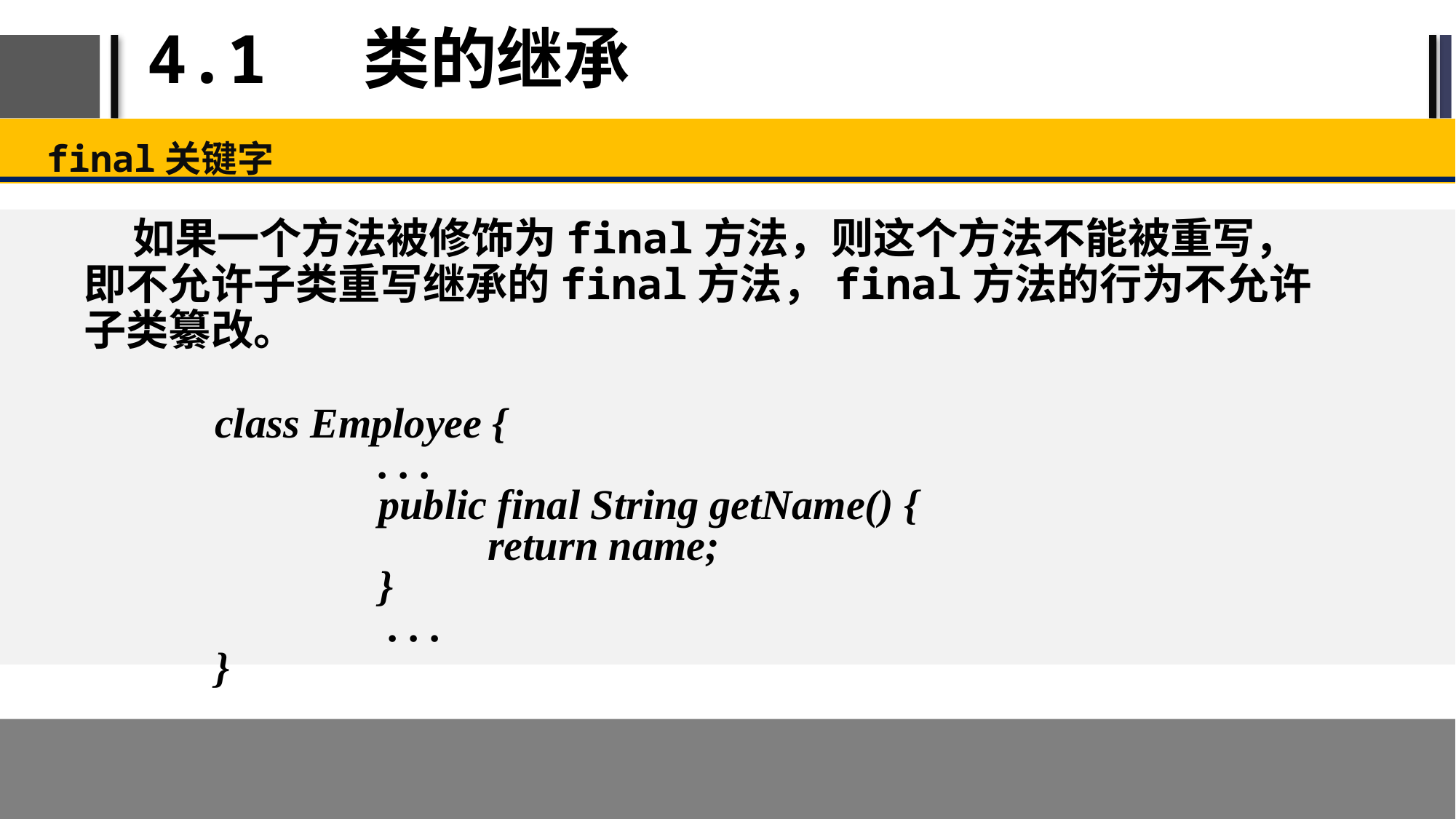

# 4.1  类的继承

final关键字

    如果一个方法被修饰为final方法，则这个方法不能被重写，即不允许子类重写继承的final方法，final方法的行为不允许子类纂改。
class Employee {
	. . .
	public final String getName() {
		return name;
	}
	 . . .
}